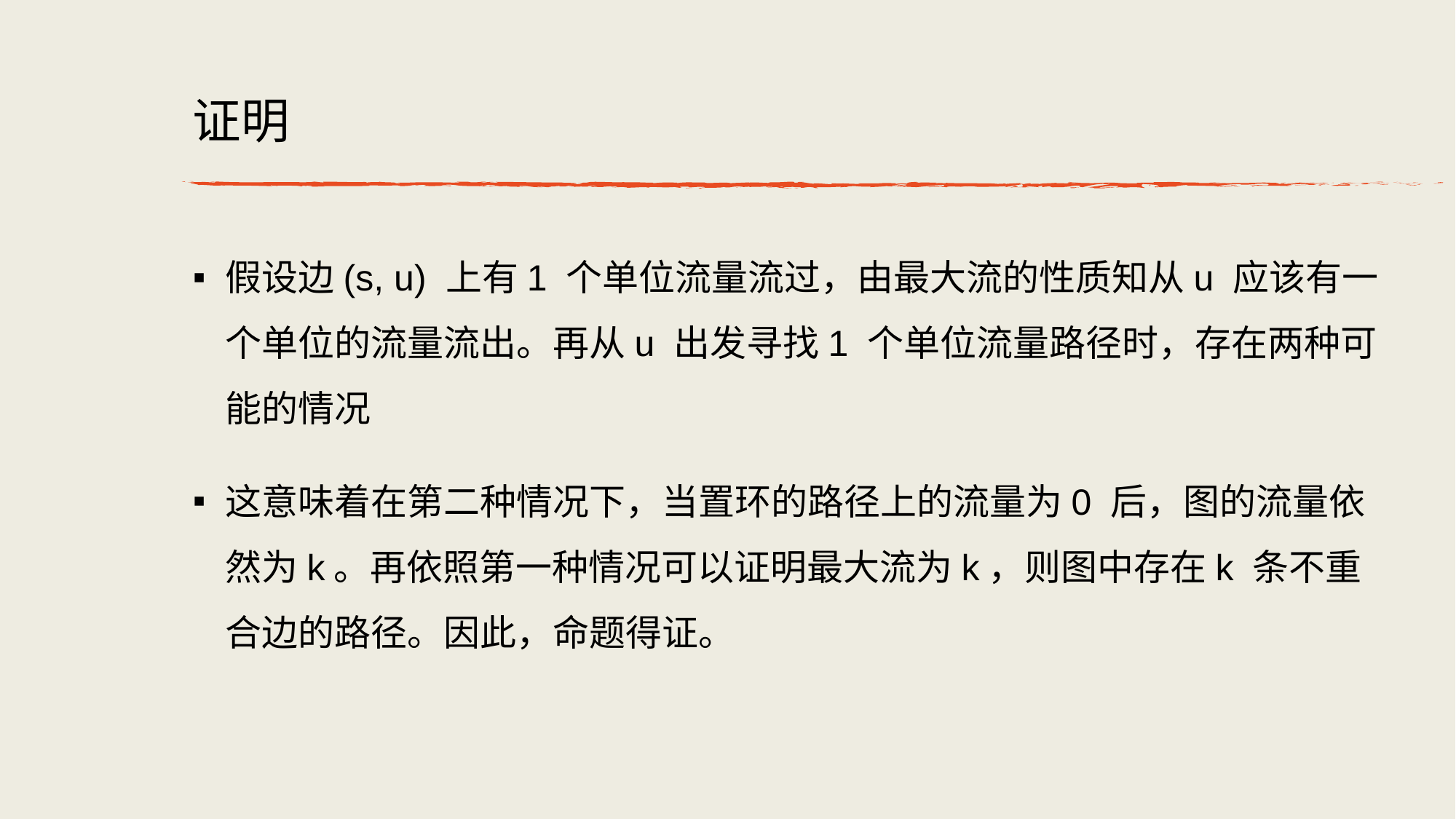

# 证明
假设边(s, u) 上有1 个单位流量流过，由最⼤流的性质知从u 应该有⼀个单位的流量流出。再从u 出发寻找1 个单位流量路径时，存在两种可能的情况
这意味着在第⼆种情况下，当置环的路径上的流量为0 后，图的流量依然为k。再依照第⼀种情况可以证明最⼤流为k，则图中存在k 条不重合边的路径。因此，命题得证。